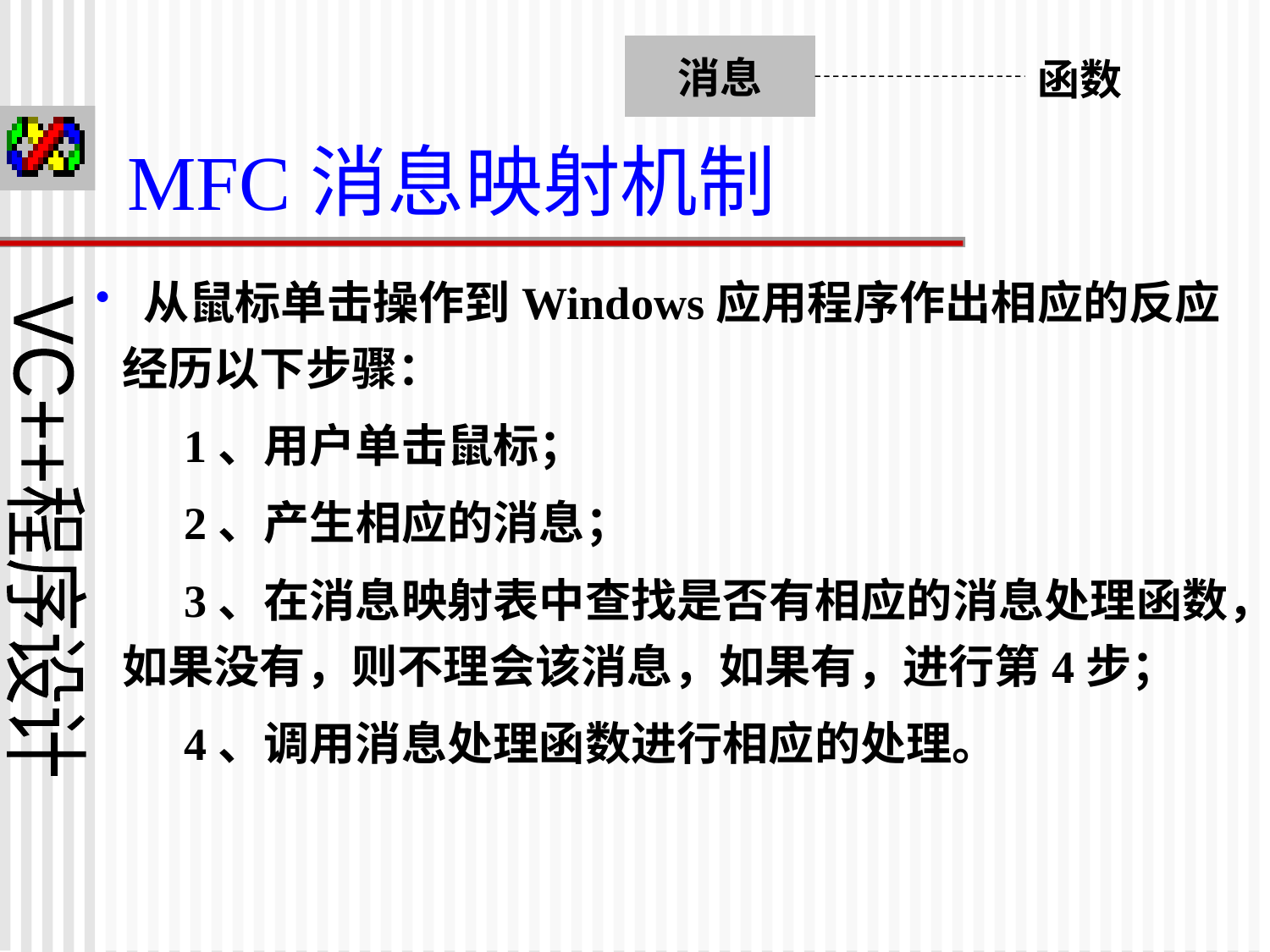

消息
函数

MFC消息映射机制
 从鼠标单击操作到Windows应用程序作出相应的反应经历以下步骤：
	1、用户单击鼠标；
	2、产生相应的消息；
	3、在消息映射表中查找是否有相应的消息处理函数，如果没有，则不理会该消息，如果有，进行第4步；
	4、调用消息处理函数进行相应的处理。